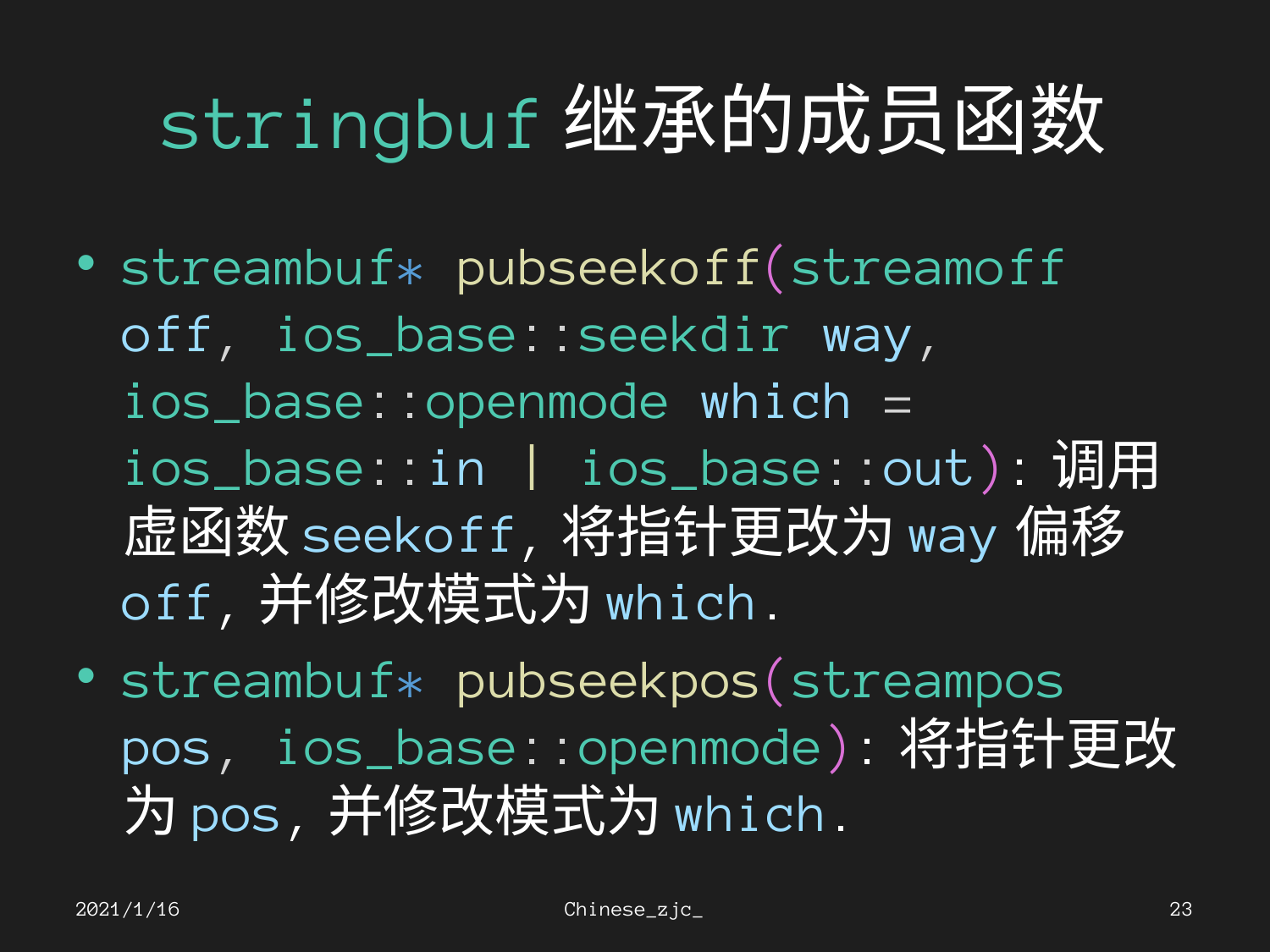

# stringbuf继承的成员函数
streambuf* pubseekoff(streamoff off, ios_base::seekdir way, ios_base::openmode which = ios_base::in | ios_base::out):调用虚函数seekoff,将指针更改为way偏移off,并修改模式为which.
streambuf* pubseekpos(streampos pos, ios_base::openmode):将指针更改为pos,并修改模式为which.

2021/1/16
Chinese_zjc_
23